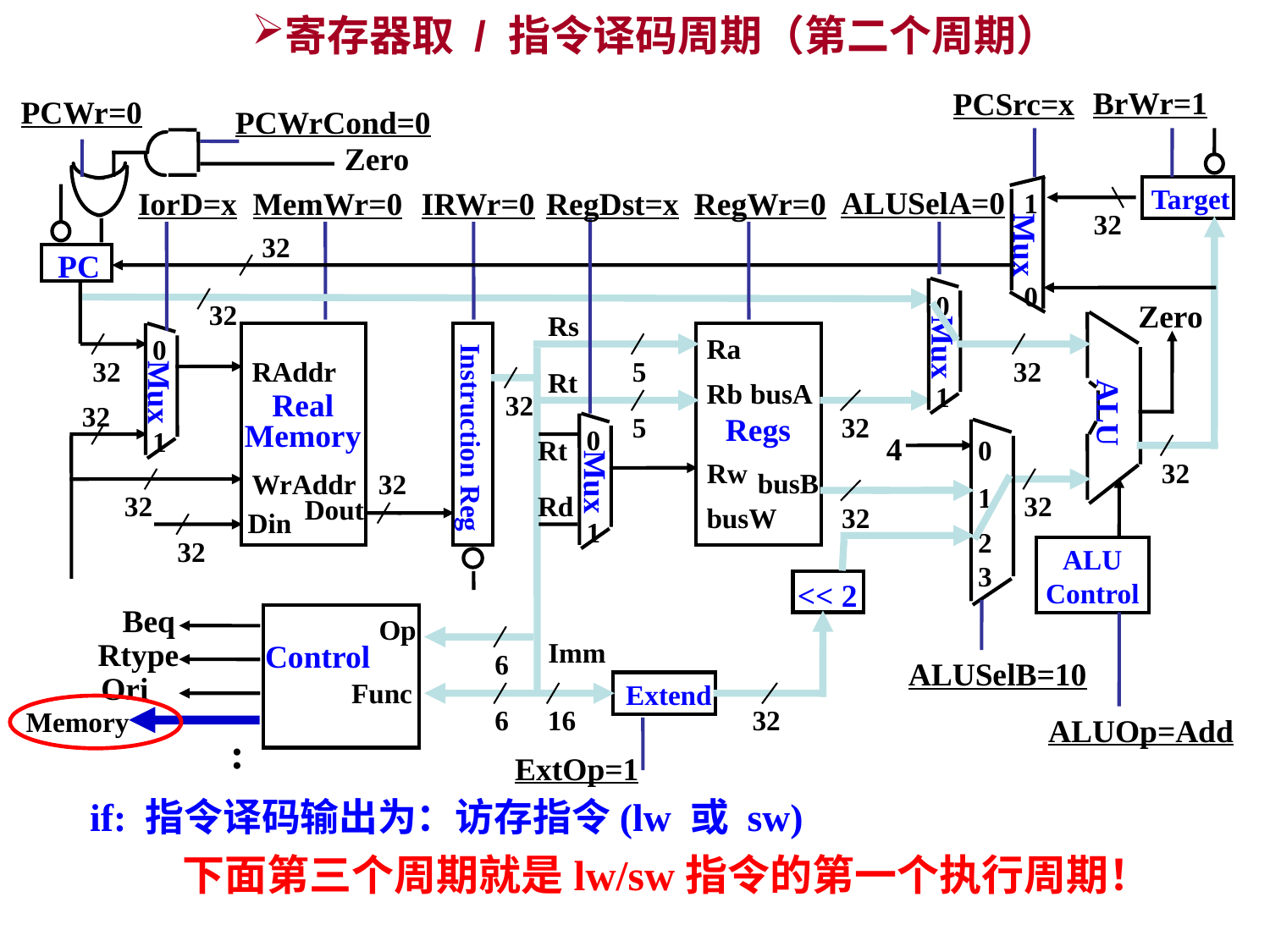

寄存器取 / 指令译码周期（第二个周期）
BrWr=1
PCSrc=x
PCWr=0
PCWrCond=0

Zero

Target

ALUSelA=0
IorD=x
MemWr=0
IRWr=0
RegDst=x
RegWr=0
1

32

Mux

32
PC

0

0

Mux
1

Zero
32

Rs

ALU

0

Mux
1

Ra

32
RAddr
5
32

Rt

Rb
busA

32
Real
Memory

32

Regs
5
32

0

Mux
1

Instruction Reg

4

Rt
0

Rw
32
busB
WrAddr
32

1

32
Rd
32
Dout

busW
32
Din

2

32

ALU
Control

3
<< 2

Control
Beq

Op

Rtype
Imm

6
ALUSelB=10

Ori
Func
Extend

6
16
32
Memory
ALUOp=Add

:

ExtOp=1
if: 指令译码输出为：访存指令(lw 或 sw)
下面第三个周期就是lw/sw指令的第一个执行周期！